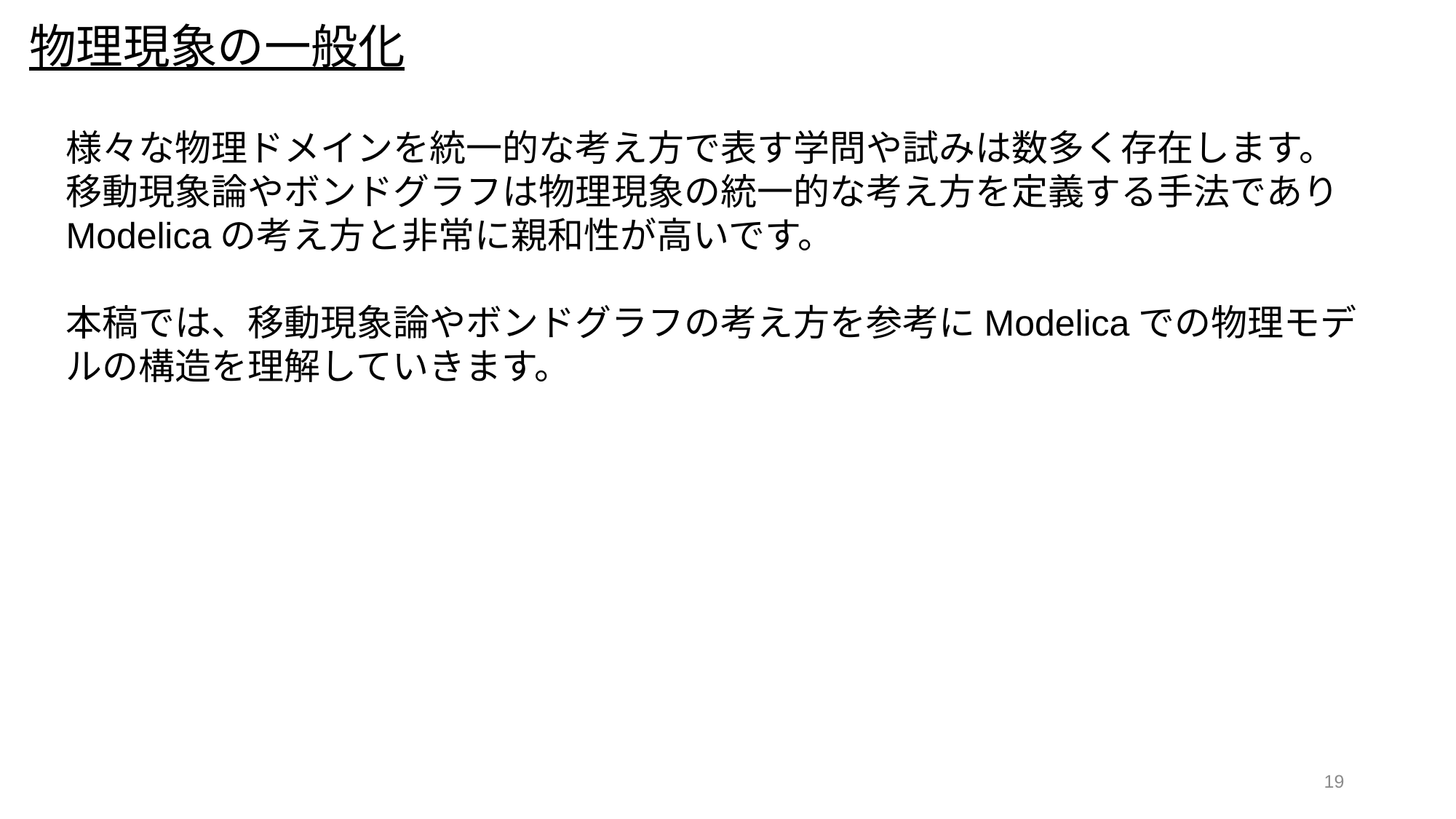

物理現象の一般化
様々な物理ドメインを統一的な考え方で表す学問や試みは数多く存在します。
移動現象論やボンドグラフは物理現象の統一的な考え方を定義する手法でありModelicaの考え方と非常に親和性が高いです。

本稿では、移動現象論やボンドグラフの考え方を参考にModelicaでの物理モデルの構造を理解していきます。
19